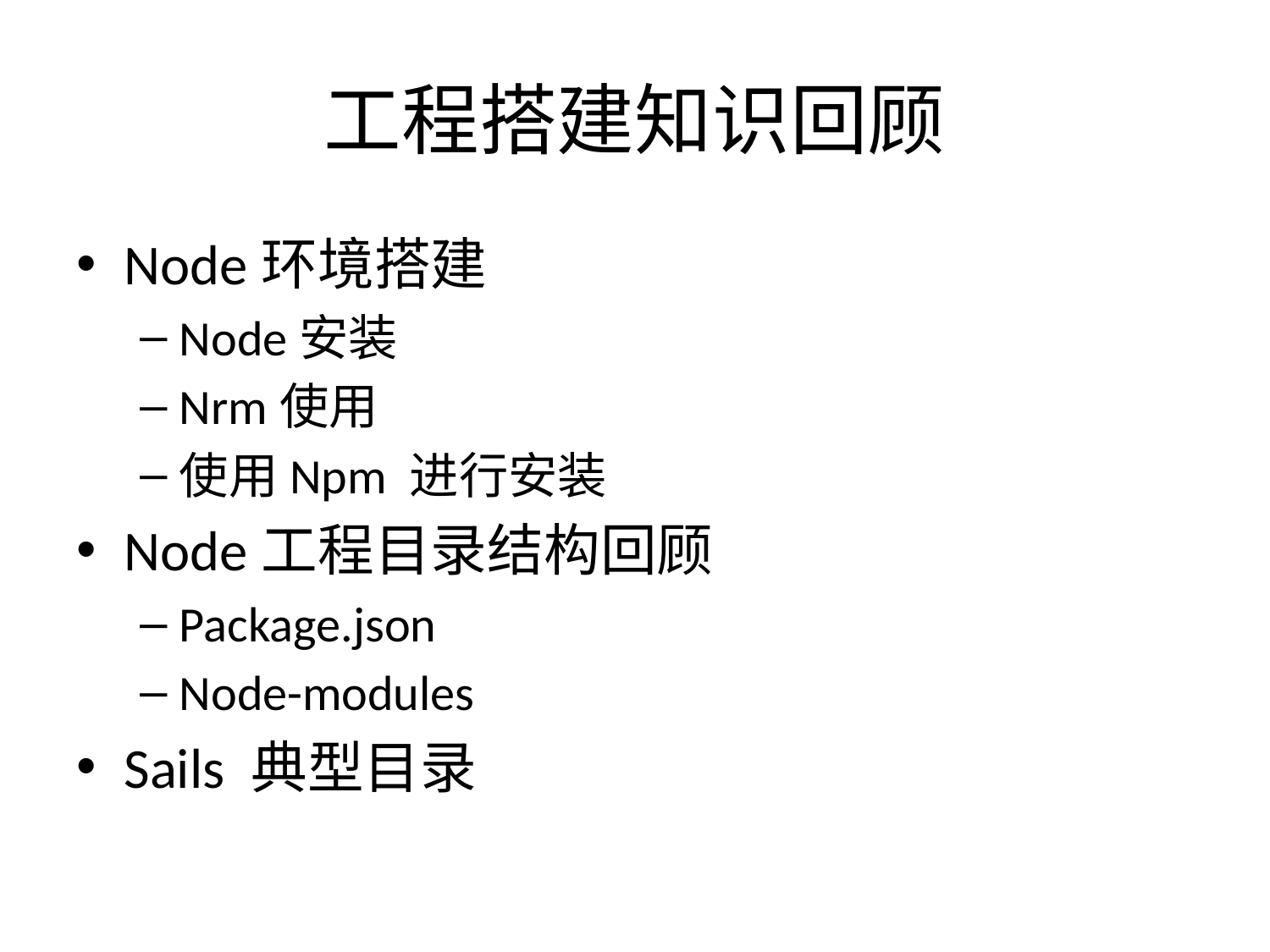

# 工程搭建知识回顾
Node环境搭建
Node安装
Nrm使用
使用Npm 进行安装
Node工程目录结构回顾
Package.json
Node-modules
Sails 典型目录